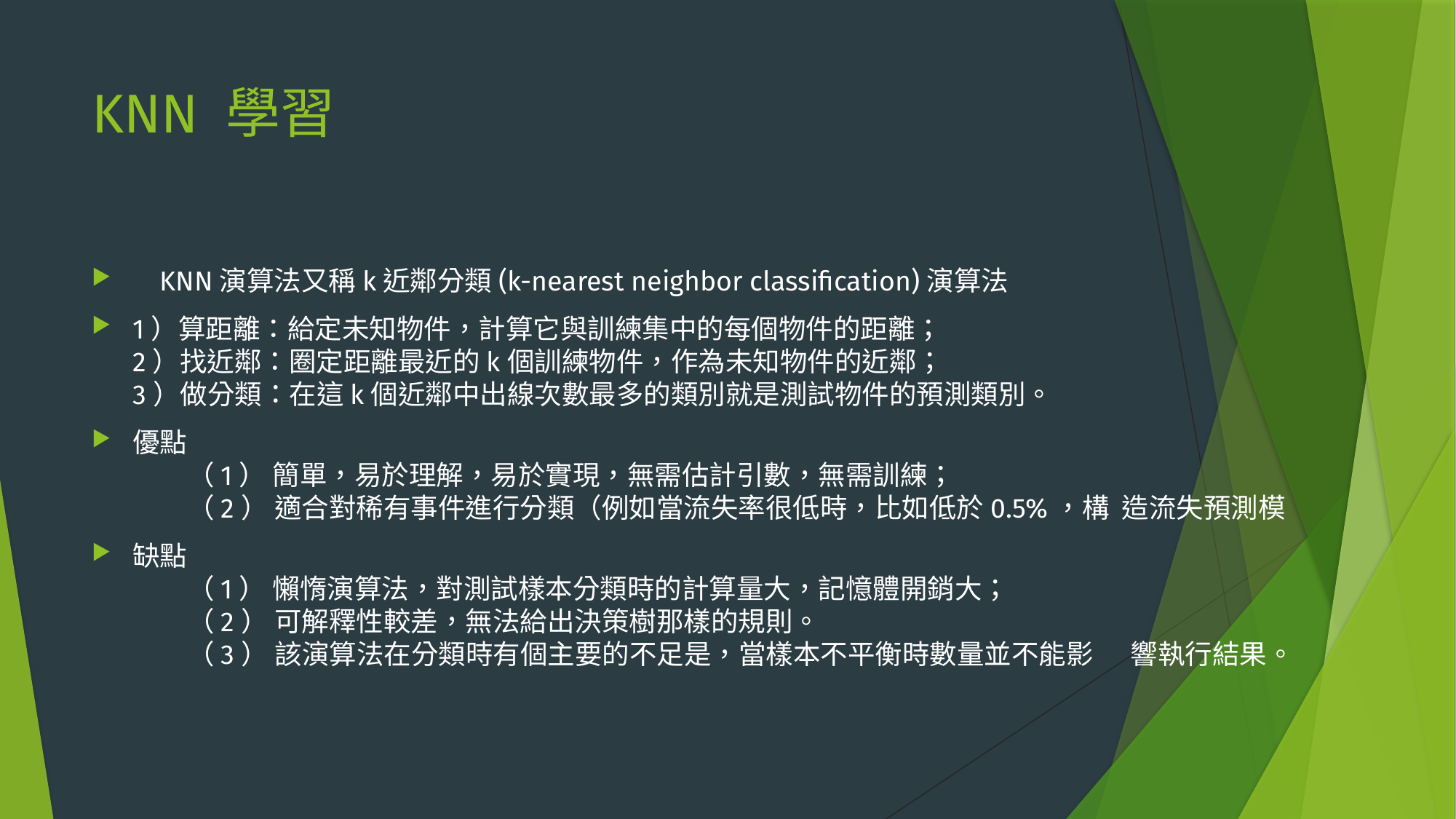

# KNN 學習
 KNN演算法又稱k近鄰分類(k-nearest neighbor classification)演算法
1）算距離：給定未知物件，計算它與訓練集中的每個物件的距離；
2）找近鄰：圈定距離最近的k個訓練物件，作為未知物件的近鄰；
3）做分類：在這k個近鄰中出線次數最多的類別就是測試物件的預測類別。
優點
  （1） 簡單，易於理解，易於實現，無需估計引數，無需訓練；
  （2） 適合對稀有事件進行分類（例如當流失率很低時，比如低於0.5%，構  造流失預測模
缺點
  （1） 懶惰演算法，對測試樣本分類時的計算量大，記憶體開銷大；
  （2） 可解釋性較差，無法給出決策樹那樣的規則。
  （3） 該演算法在分類時有個主要的不足是，當樣本不平衡時數量並不能影      響執行結果。